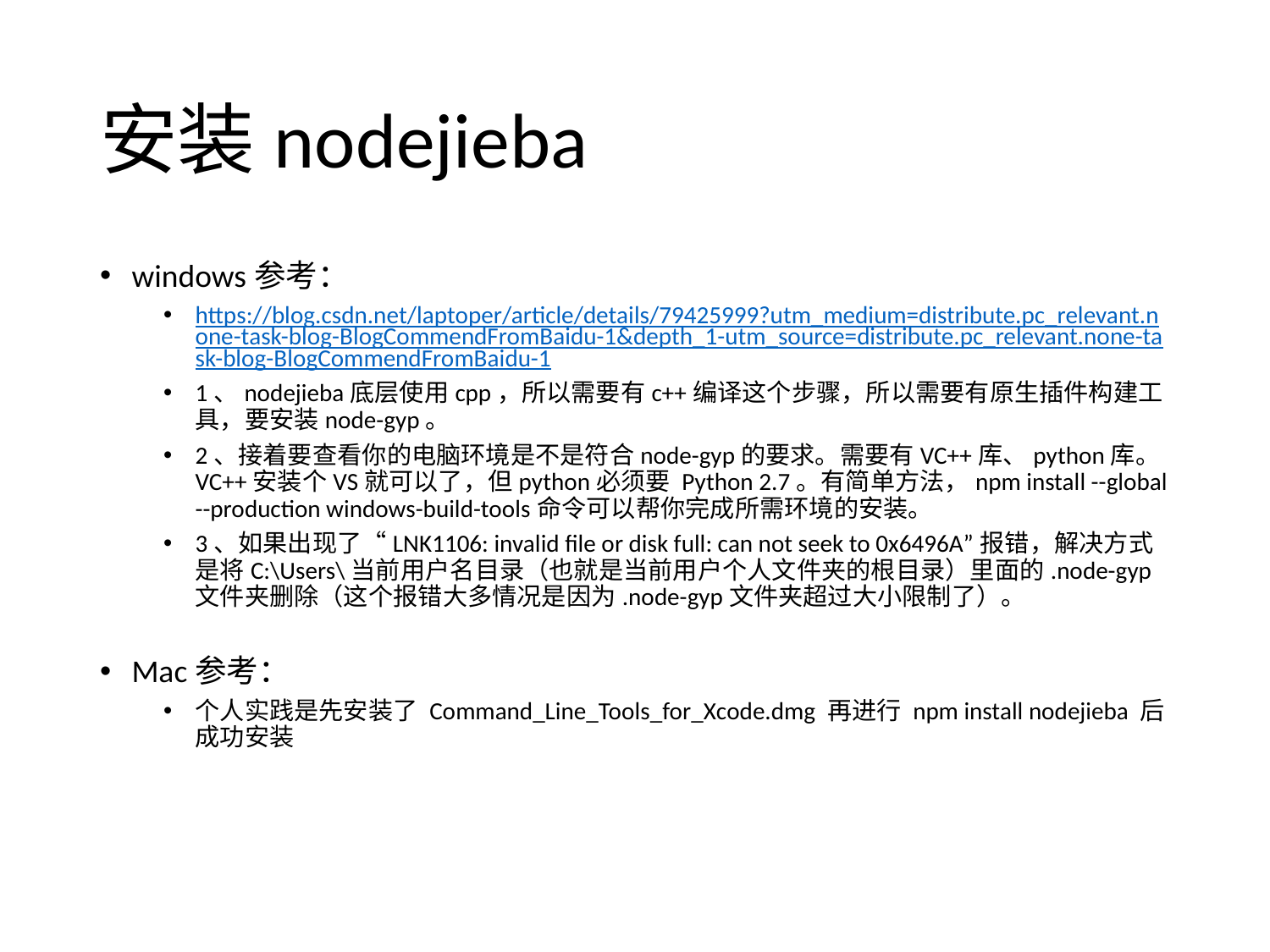

# 安装nodejieba
windows参考：
https://blog.csdn.net/laptoper/article/details/79425999?utm_medium=distribute.pc_relevant.none-task-blog-BlogCommendFromBaidu-1&depth_1-utm_source=distribute.pc_relevant.none-task-blog-BlogCommendFromBaidu-1
1、nodejieba底层使用cpp，所以需要有c++编译这个步骤，所以需要有原生插件构建工具，要安装node-gyp。
2、接着要查看你的电脑环境是不是符合node-gyp的要求。需要有VC++库、python库。VC++安装个VS就可以了，但python必须要 Python 2.7。有简单方法，npm install --global --production windows-build-tools命令可以帮你完成所需环境的安装。
3、如果出现了“LNK1106: invalid file or disk full: can not seek to 0x6496A”报错，解决方式是将C:\Users\当前用户名目录（也就是当前用户个人文件夹的根目录）里面的.node-gyp文件夹删除（这个报错大多情况是因为.node-gyp文件夹超过大小限制了）。
Mac参考：
个人实践是先安装了 Command_Line_Tools_for_Xcode.dmg 再进行 npm install nodejieba 后成功安装